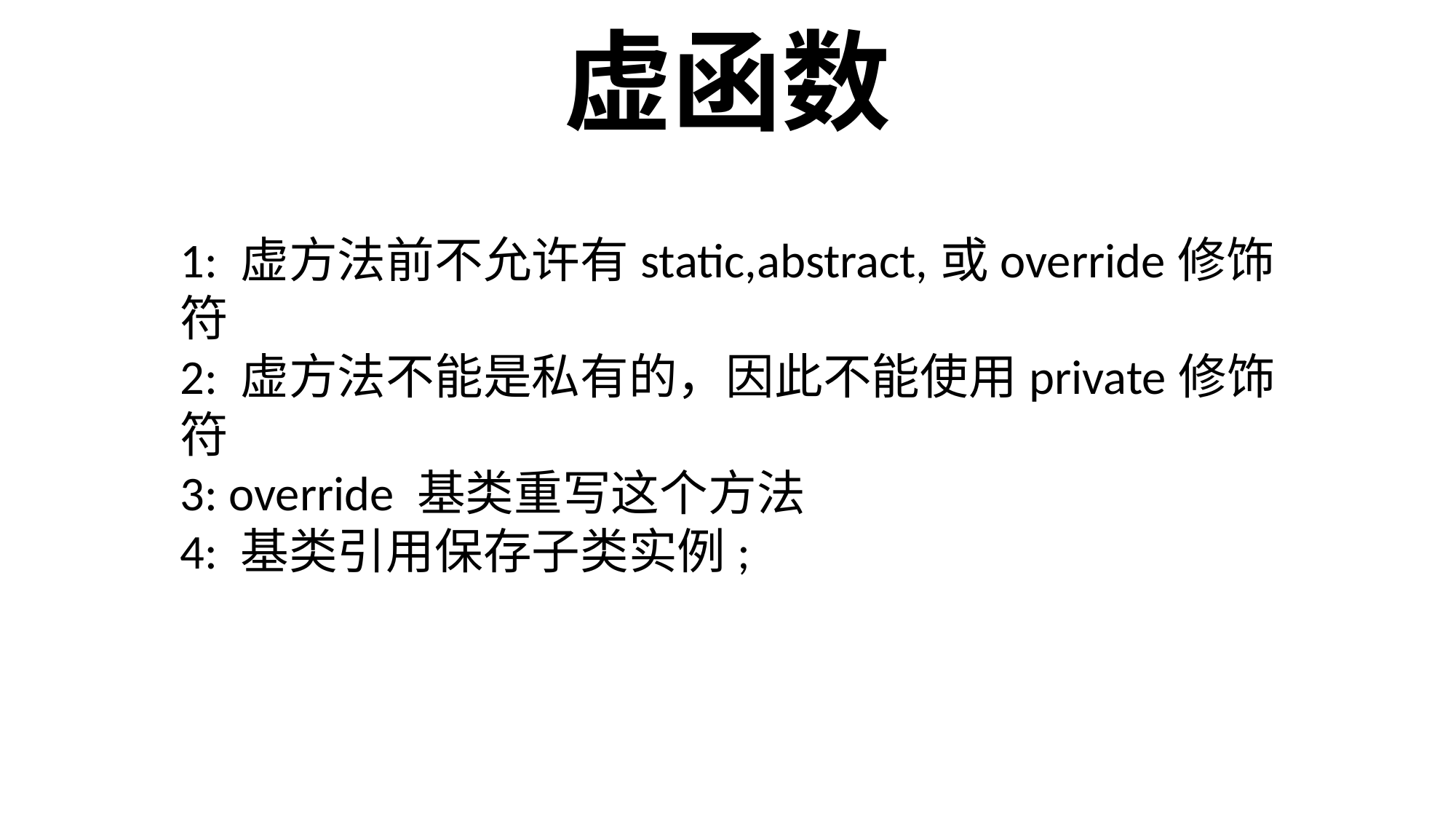

虚函数
1: 虚方法前不允许有static,abstract,或override修饰符
2: 虚方法不能是私有的，因此不能使用private修饰符
3: override 基类重写这个方法
4: 基类引用保存子类实例;
5